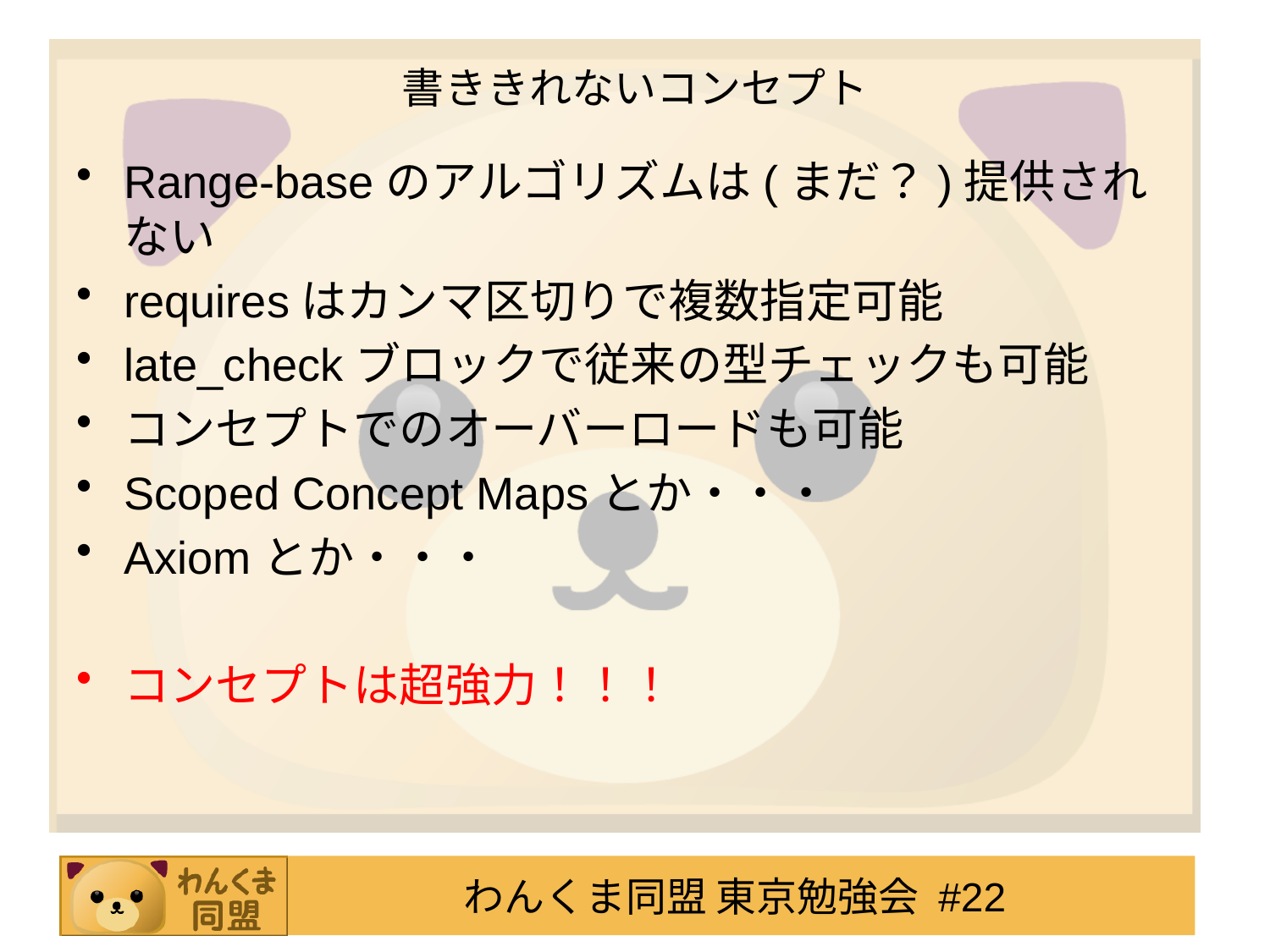

# 書ききれないコンセプト
Range-baseのアルゴリズムは(まだ？)提供されない
requiresはカンマ区切りで複数指定可能
late_checkブロックで従来の型チェックも可能
コンセプトでのオーバーロードも可能
Scoped Concept Mapsとか・・・
Axiomとか・・・

コンセプトは超強力！！！